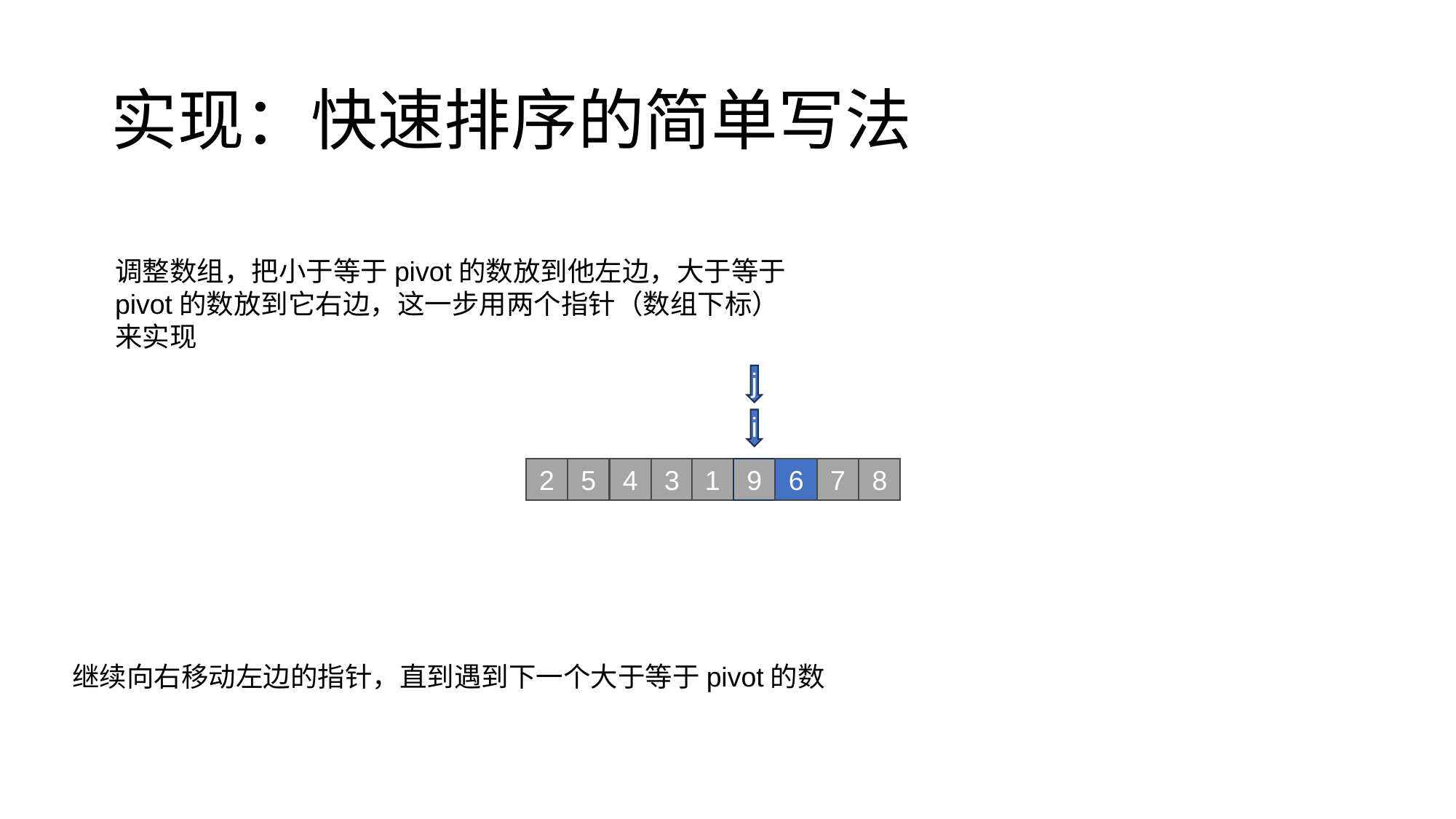

# 实现：快速排序的简单写法
调整数组，把小于等于pivot的数放到他左边，大于等于pivot的数放到它右边，这一步用两个指针（数组下标）来实现
j
i
2
5
4
3
1
9
6
7
8
继续向右移动左边的指针，直到遇到下一个大于等于pivot的数